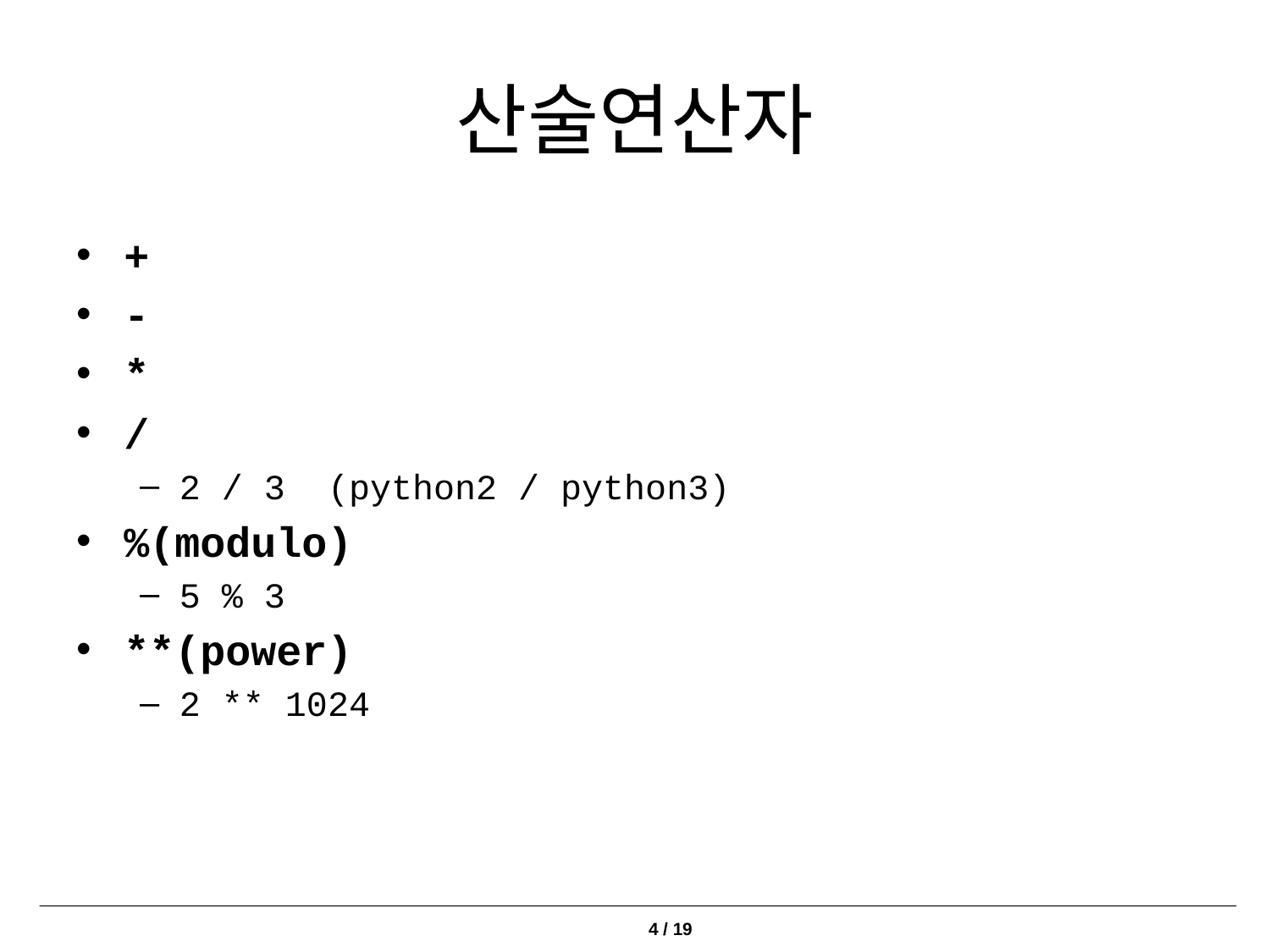

# 산술연산자
+
-
*
/
2 / 3  (python2 / python3)
%(modulo)
5 % 3
**(power)
2 ** 1024